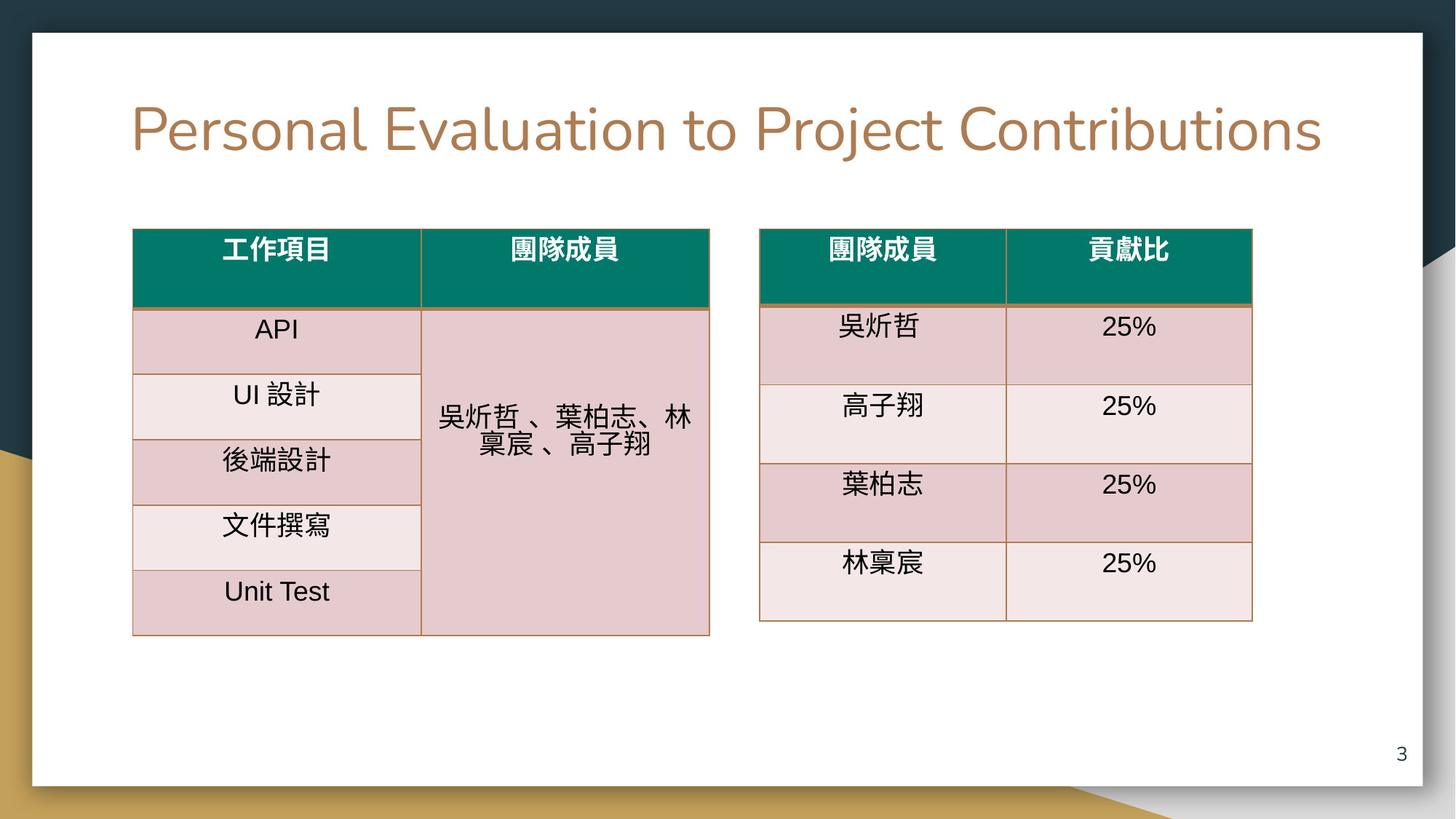

# Personal Evaluation to Project Contributions
Personal Evaluation to Project Contributions
| 工作項目 | 團隊成員 |
| --- | --- |
| API | 吳炘哲 、葉柏志、林稟宸 、高子翔 |
| UI設計 |  |
| 後端設計 |  |
| 文件撰寫 |  |
| Unit Test |  |
| 團隊成員 | 貢獻比 |
| --- | --- |
| 吳炘哲 | 25% |
| 高子翔 | 25% |
| 葉柏志 | 25% |
| 林稟宸 | 25% |
3